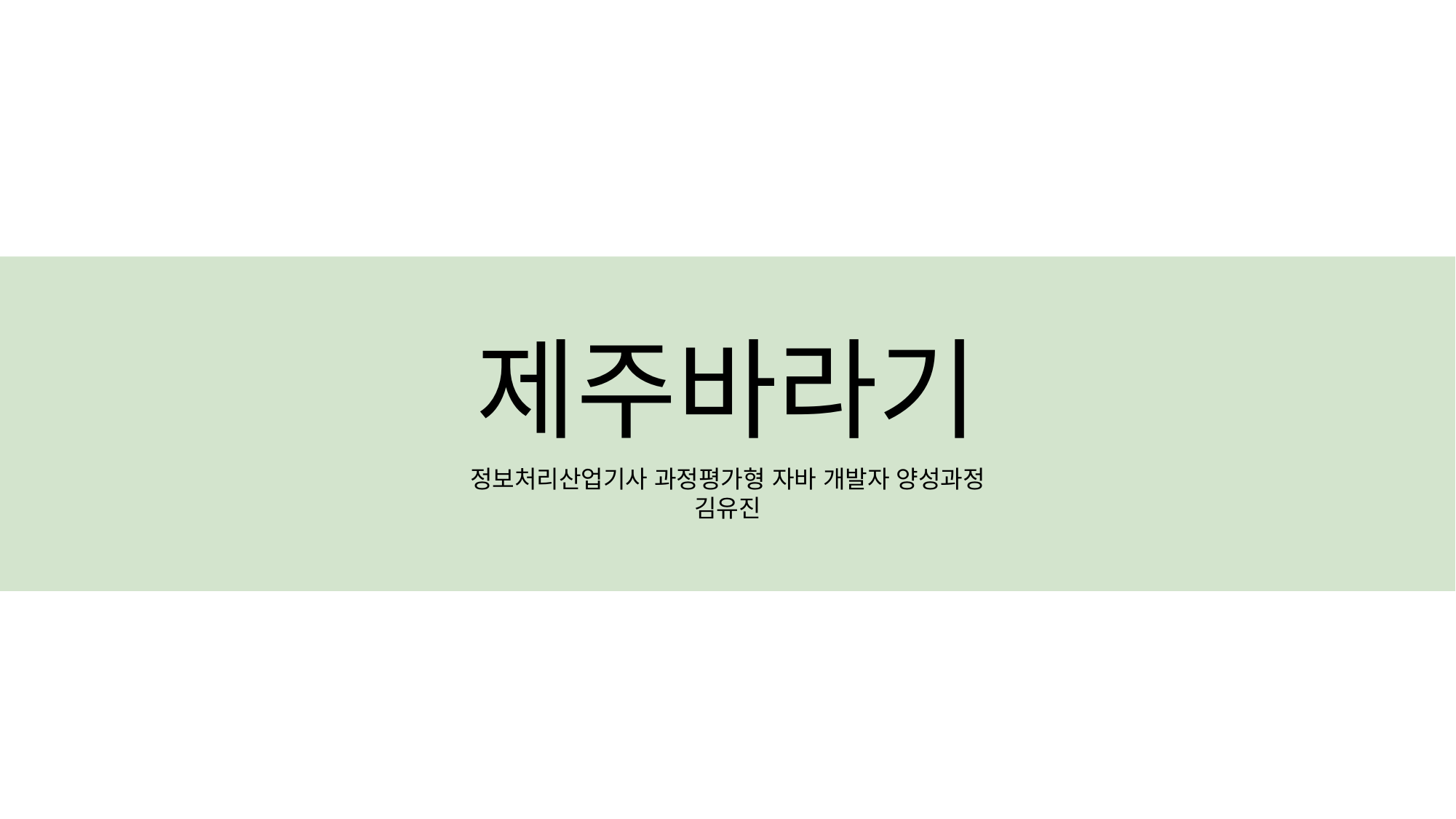

제주바라기
정보처리산업기사 과정평가형 자바 개발자 양성과정
김유진